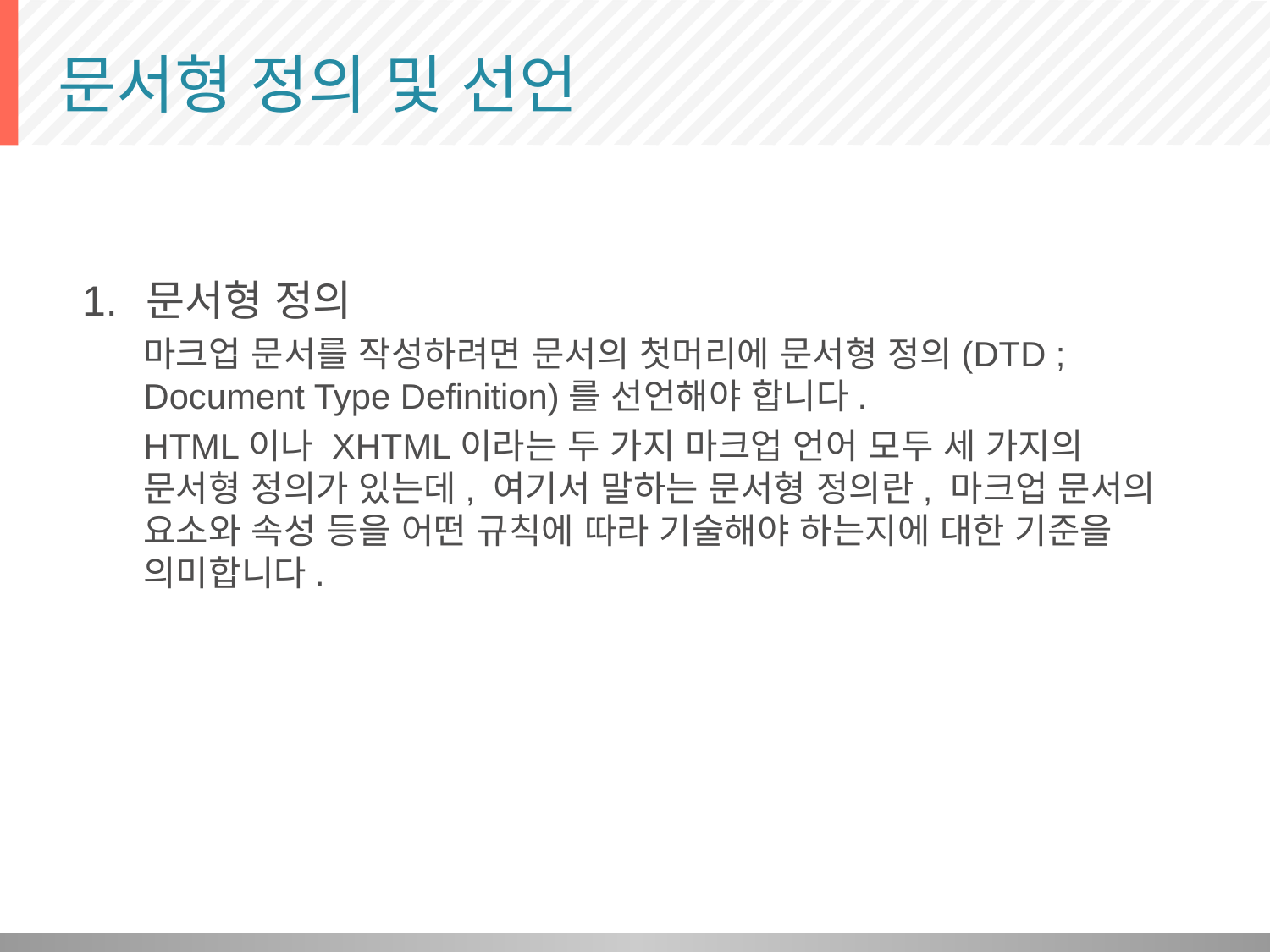

# 문서형 정의 및 선언
문서형 정의
마크업 문서를 작성하려면 문서의 첫머리에 문서형 정의(DTD ; Document Type Definition)를 선언해야 합니다.
HTML이나 XHTML이라는 두 가지 마크업 언어 모두 세 가지의 문서형 정의가 있는데, 여기서 말하는 문서형 정의란, 마크업 문서의 요소와 속성 등을 어떤 규칙에 따라 기술해야 하는지에 대한 기준을 의미합니다.